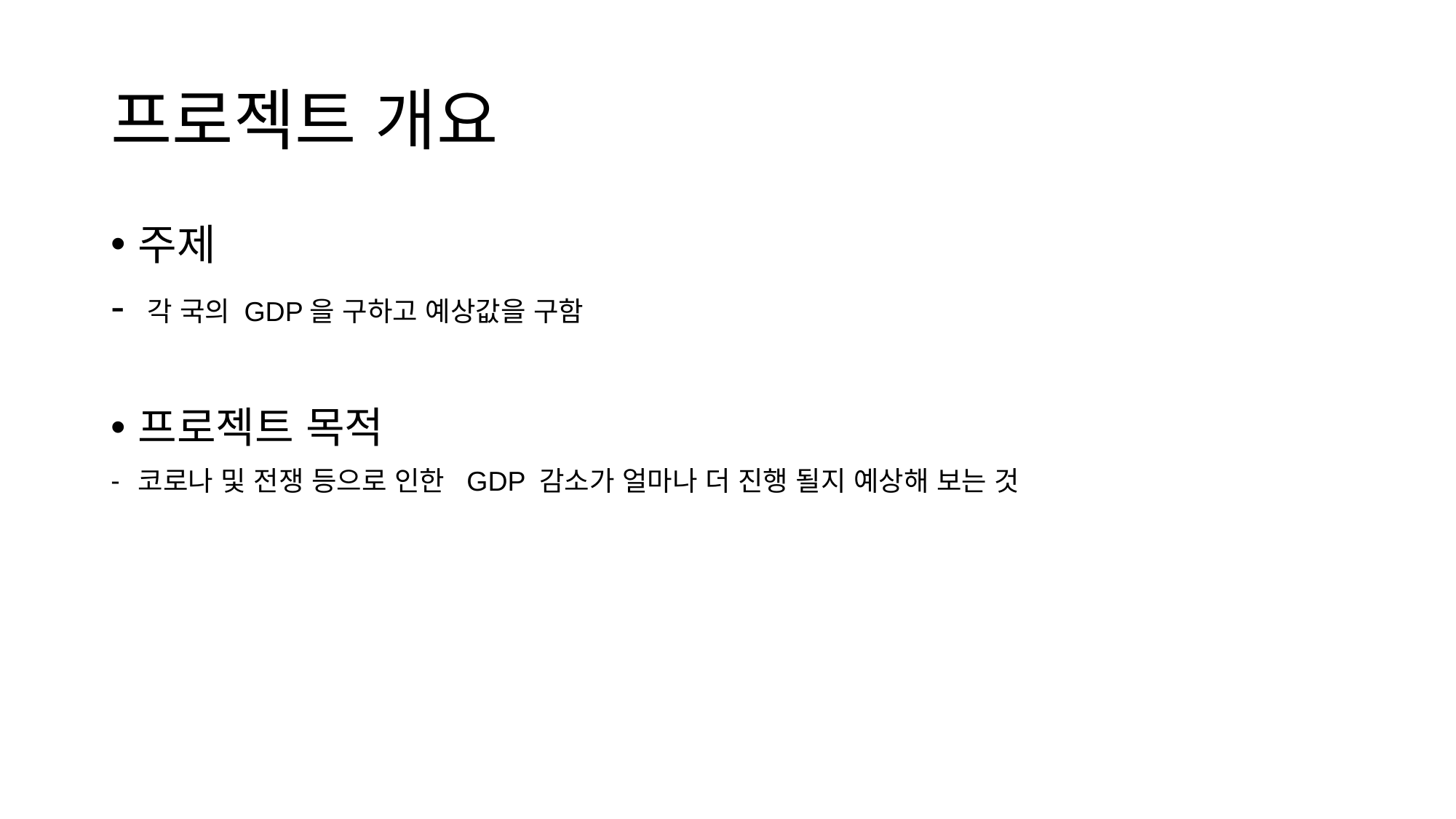

# 프로젝트 개요
주제
- 각 국의 GDP을 구하고 예상값을 구함

프로젝트 목적
코로나 및 전쟁 등으로 인한  GDP 감소가 얼마나 더 진행 될지 예상해 보는 것